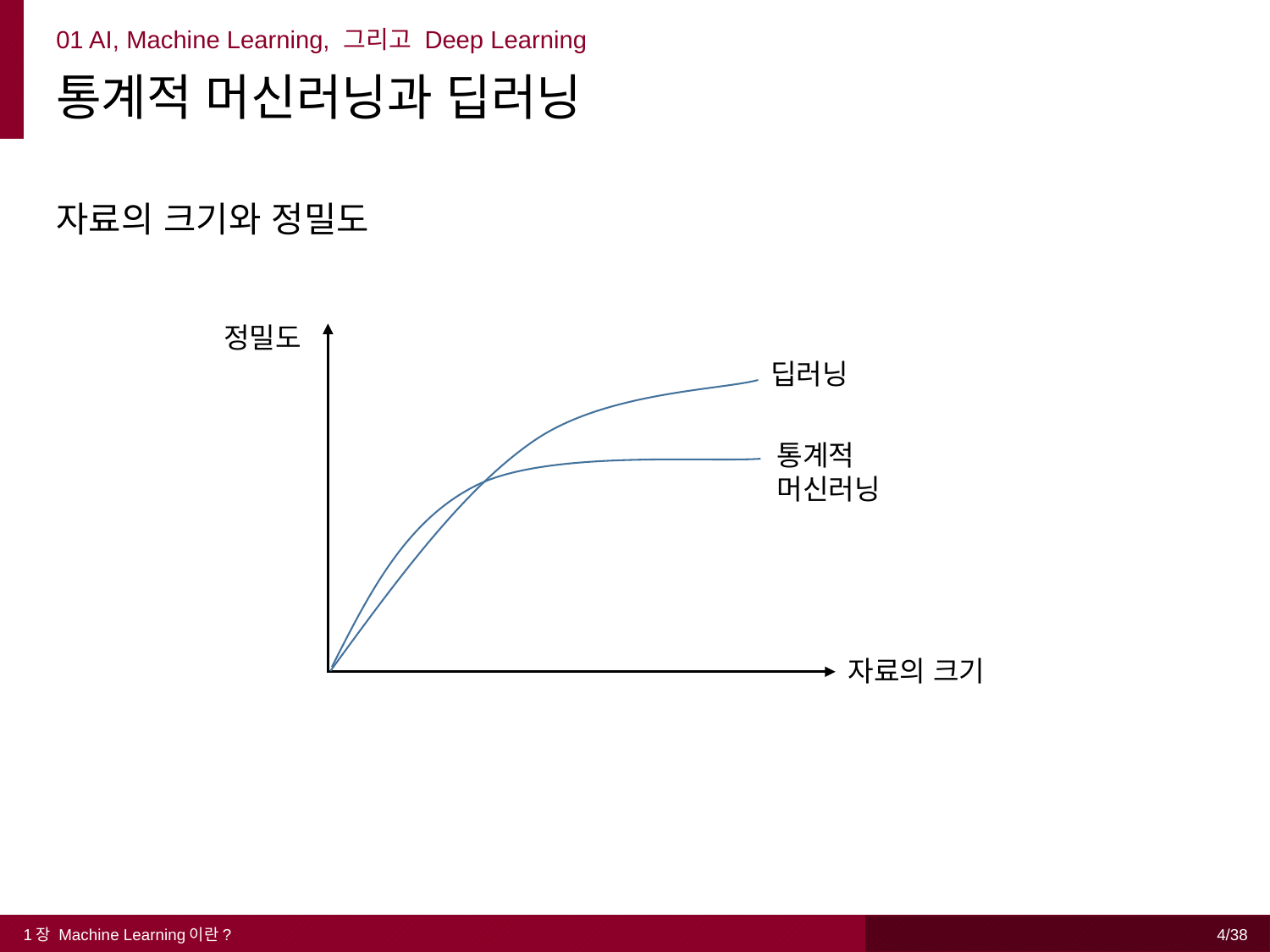

01 AI, Machine Learning, 그리고 Deep Learning
통계적 머신러닝과 딥러닝
자료의 크기와 정밀도
정밀도
딥러닝

통계적 머신러닝

자료의 크기
1장 Machine Learning이란?
4/38